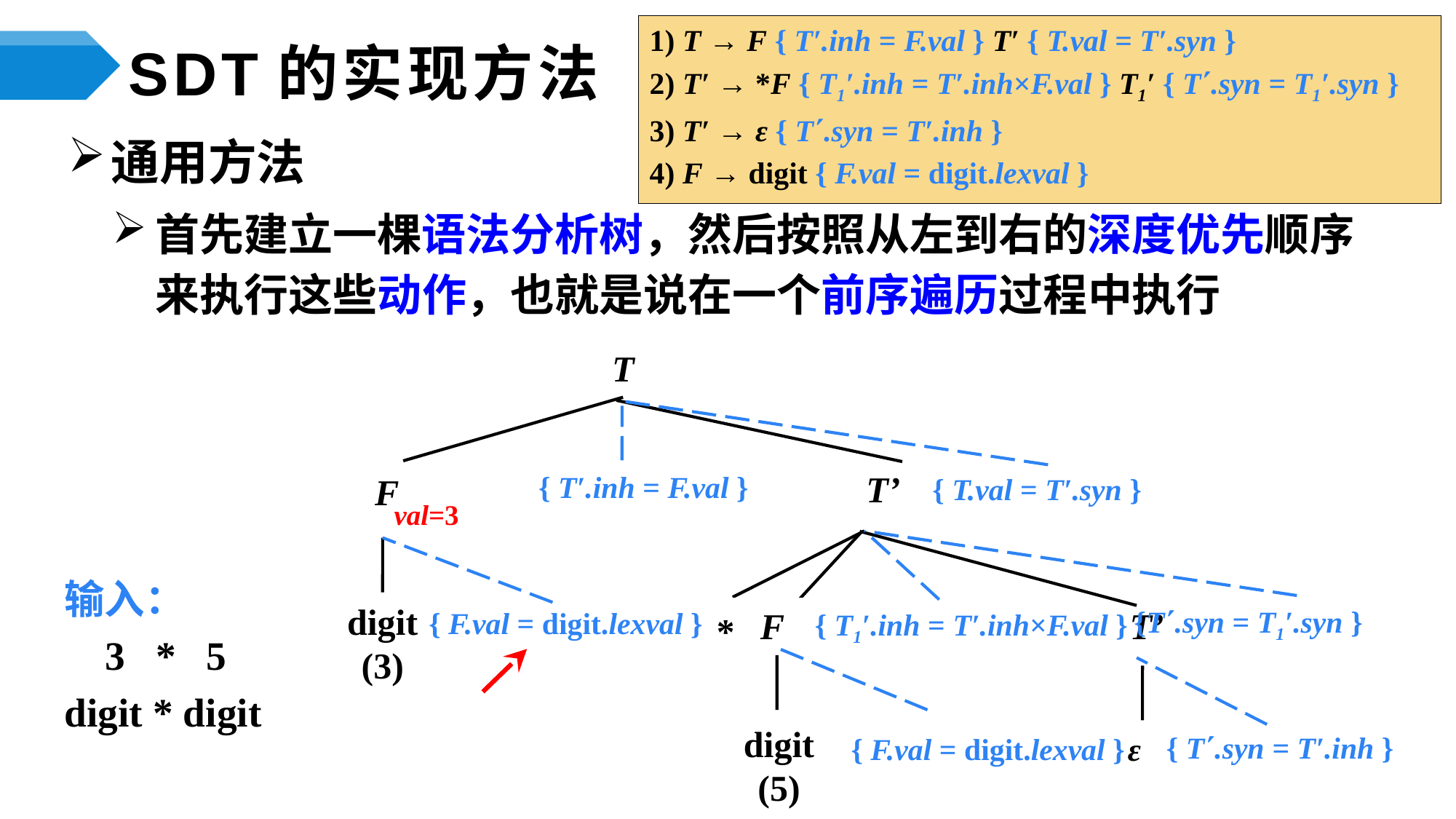

1) T → F { T′.inh = F.val } T′ { T.val = T′.syn }
2) T′ → *F { T1′.inh = T′.inh×F.val } T1′ { T΄.syn = T1′.syn }
3) T′ → ε { T΄.syn = T′.inh }
4) F → digit { F.val = digit.lexval }
# SDT的实现方法
通用方法
首先建立一棵语法分析树，然后按照从左到右的深度优先顺序来执行这些动作，也就是说在一个前序遍历过程中执行
T

T’
F

{ T′.inh = F.val }
{ T.val = T′.syn }
val=3

F
T’
*

digit
(3)

输入：
    3   *   5
digit * digit

{T΄.syn = T1′.syn }
{ F.val = digit.lexval }
{ T1′.inh = T′.inh×F.val }

digit
(5)

ε
{ T΄.syn = T′.inh }
{ F.val = digit.lexval }